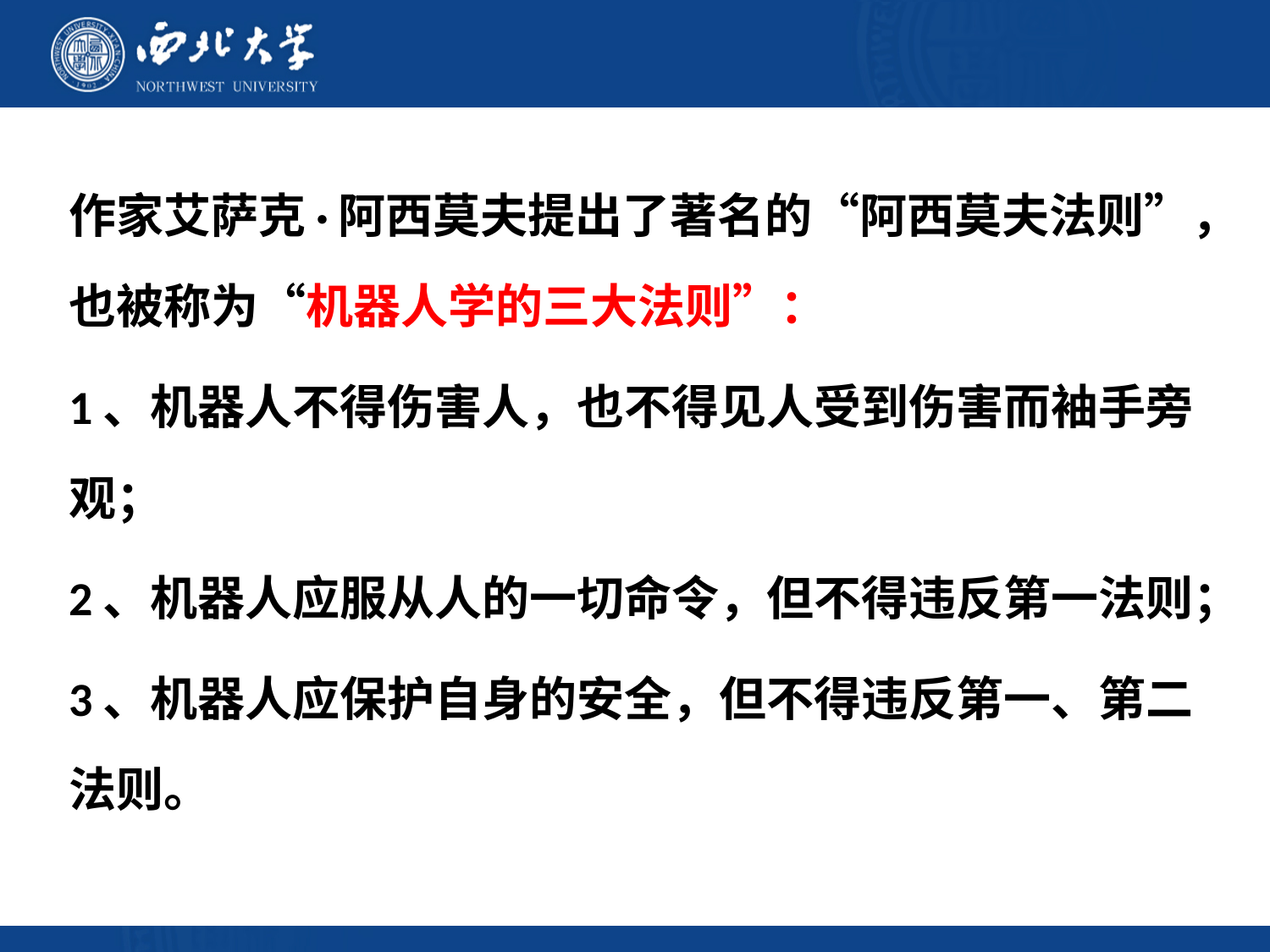

作家艾萨克·阿西莫夫提出了著名的“阿西莫夫法则”，也被称为“机器人学的三大法则”：
1、机器人不得伤害人，也不得见人受到伤害而袖手旁观；
2、机器人应服从人的一切命令，但不得违反第一法则；
3、机器人应保护自身的安全，但不得违反第一、第二法则。